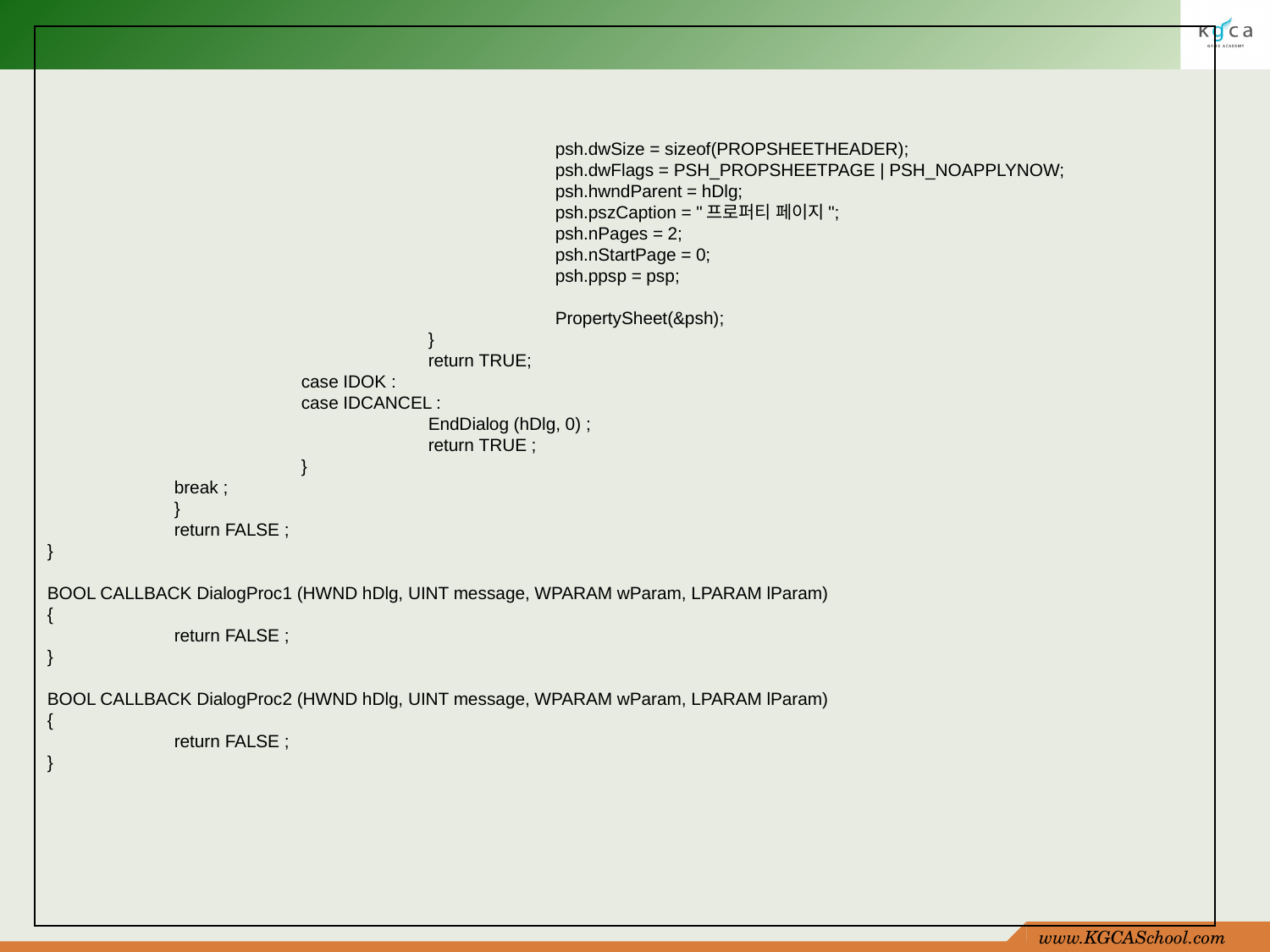

psh.dwSize = sizeof(PROPSHEETHEADER);
				psh.dwFlags = PSH_PROPSHEETPAGE | PSH_NOAPPLYNOW;
				psh.hwndParent = hDlg;
				psh.pszCaption = "프로퍼티 페이지";
				psh.nPages = 2;
				psh.nStartPage = 0;
				psh.ppsp = psp;

				PropertySheet(&psh);
			}
			return TRUE;
		case IDOK :
		case IDCANCEL :
			EndDialog (hDlg, 0) ;
			return TRUE ;
		}
	break ;
	}
	return FALSE ;
}

BOOL CALLBACK DialogProc1 (HWND hDlg, UINT message, WPARAM wParam, LPARAM lParam)
{
	return FALSE ;
}

BOOL CALLBACK DialogProc2 (HWND hDlg, UINT message, WPARAM wParam, LPARAM lParam)
{
	return FALSE ;
}